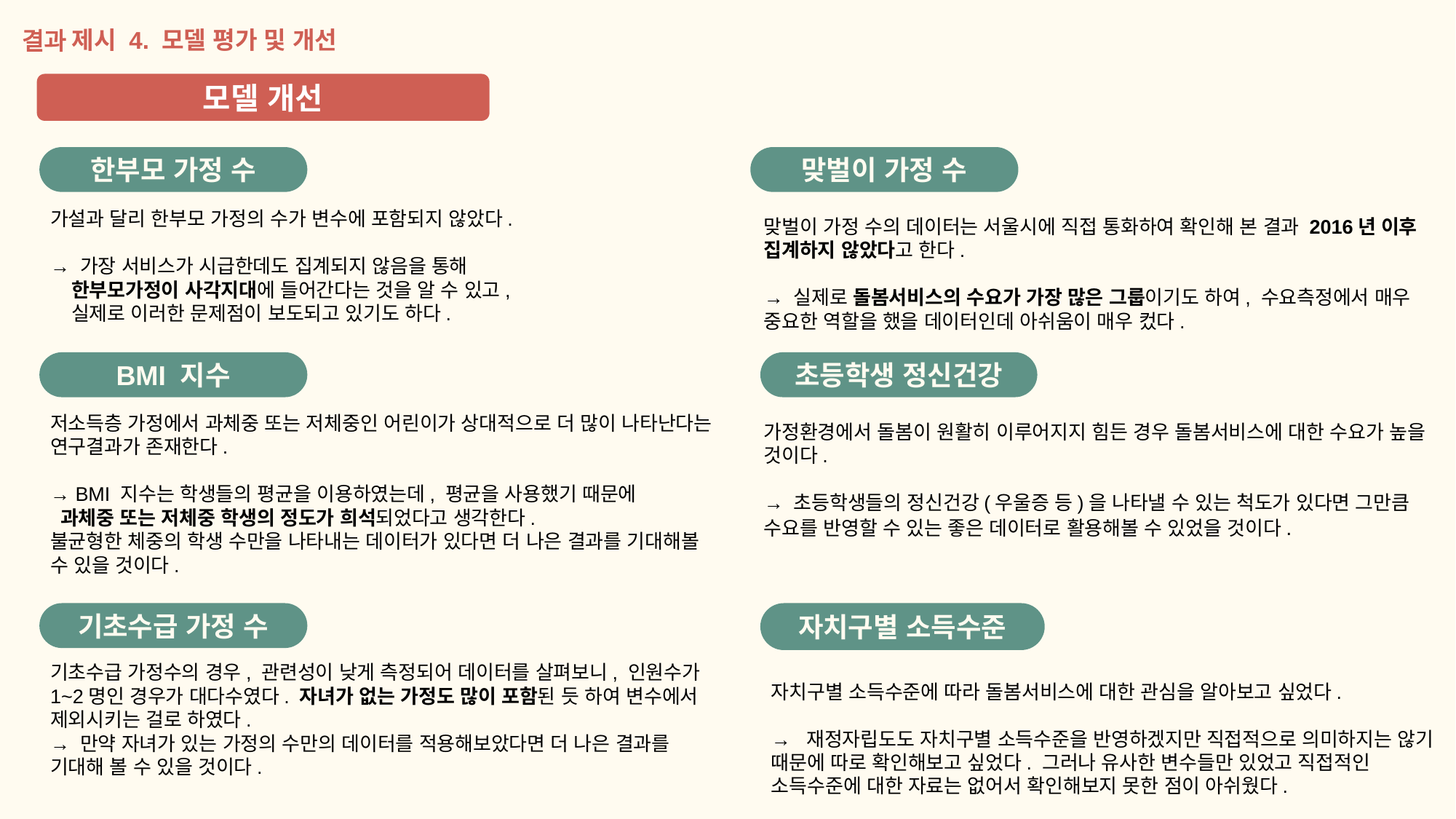

결과 제시 4. 모델 평가 및 개선
모델 개선
한부모 가정 수
가설과 달리 한부모 가정의 수가 변수에 포함되지 않았다.

→ 가장 서비스가 시급한데도 집계되지 않음을 통해
   한부모가정이 사각지대에 들어간다는 것을 알 수 있고,
   실제로 이러한 문제점이 보도되고 있기도 하다.
맞벌이 가정 수
맞벌이 가정 수의 데이터는 서울시에 직접 통화하여 확인해 본 결과 2016년 이후 집계하지 않았다고 한다.

→ 실제로 돌봄서비스의 수요가 가장 많은 그룹이기도 하여, 수요측정에서 매우 중요한 역할을 했을 데이터인데 아쉬움이 매우 컸다.
BMI 지수
저소득층 가정에서 과체중 또는 저체중인 어린이가 상대적으로 더 많이 나타난다는 연구결과가 존재한다.

→ BMI 지수는 학생들의 평균을 이용하였는데, 평균을 사용했기 때문에
 과체중 또는 저체중 학생의 정도가 희석되었다고 생각한다.
불균형한 체중의 학생 수만을 나타내는 데이터가 있다면 더 나은 결과를 기대해볼 수 있을 것이다.
초등학생 정신건강
가정환경에서 돌봄이 원활히 이루어지지 힘든 경우 돌봄서비스에 대한 수요가 높을 것이다.

→ 초등학생들의 정신건강(우울증 등)을 나타낼 수 있는 척도가 있다면 그만큼 수요를 반영할 수 있는 좋은 데이터로 활용해볼 수 있었을 것이다.
기초수급 가정 수
기초수급 가정수의 경우, 관련성이 낮게 측정되어 데이터를 살펴보니, 인원수가 1~2명인 경우가 대다수였다. 자녀가 없는 가정도 많이 포함된 듯 하여 변수에서 제외시키는 걸로 하였다.
→ 만약 자녀가 있는 가정의 수만의 데이터를 적용해보았다면 더 나은 결과를 기대해 볼 수 있을 것이다.
자치구별 소득수준
자치구별 소득수준에 따라 돌봄서비스에 대한 관심을 알아보고 싶었다.

→  재정자립도도 자치구별 소득수준을 반영하겠지만 직접적으로 의미하지는 않기 때문에 따로 확인해보고 싶었다. 그러나 유사한 변수들만 있었고 직접적인 소득수준에 대한 자료는 없어서 확인해보지 못한 점이 아쉬웠다.